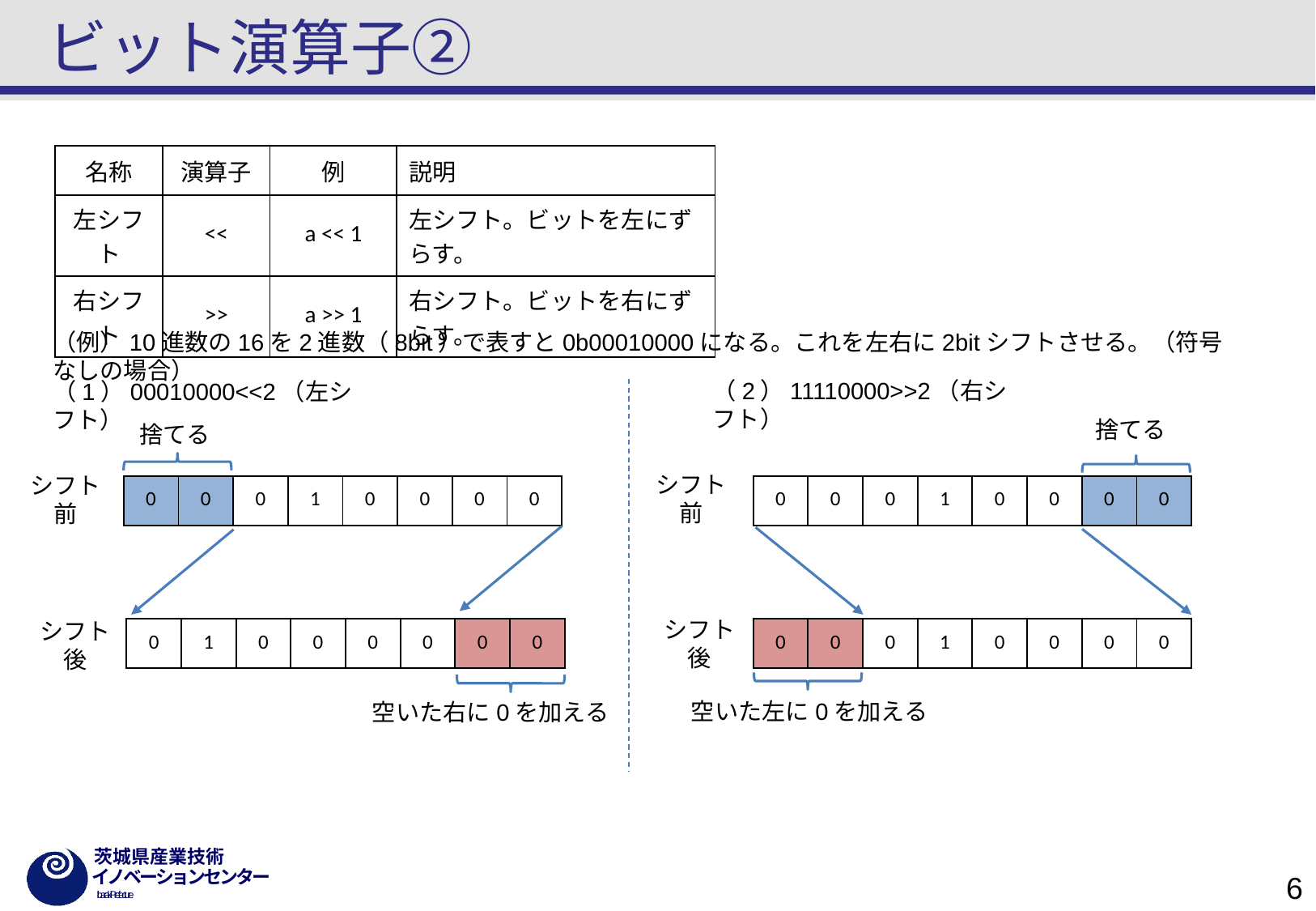

# ビット演算子②
| 名称 | 演算子 | 例 | 説明 |
| --- | --- | --- | --- |
| 左シフト | << | a << 1 | 左シフト。ビットを左にずらす。 |
| 右シフト | >> | a >> 1 | 右シフト。ビットを右にずらす。 |
（例）10進数の16を2進数（8bit）で表すと0b00010000になる。これを左右に2bitシフトさせる。（符号なしの場合）
（2）11110000>>2（右シフト）
（1）00010000<<2（左シフト）

捨てる

捨てる
シフト前
シフト前
| 0 | 0 | 0 | 1 | 0 | 0 | 0 | 0 |
| --- | --- | --- | --- | --- | --- | --- | --- |
| 0 | 0 | 0 | 1 | 0 | 0 | 0 | 0 |
| --- | --- | --- | --- | --- | --- | --- | --- |
シフト後
シフト後
| 0 | 1 | 0 | 0 | 0 | 0 | 0 | 0 |
| --- | --- | --- | --- | --- | --- | --- | --- |
| 0 | 0 | 0 | 1 | 0 | 0 | 0 | 0 |
| --- | --- | --- | --- | --- | --- | --- | --- |

空いた左に0を加える
空いた右に0を加える
6